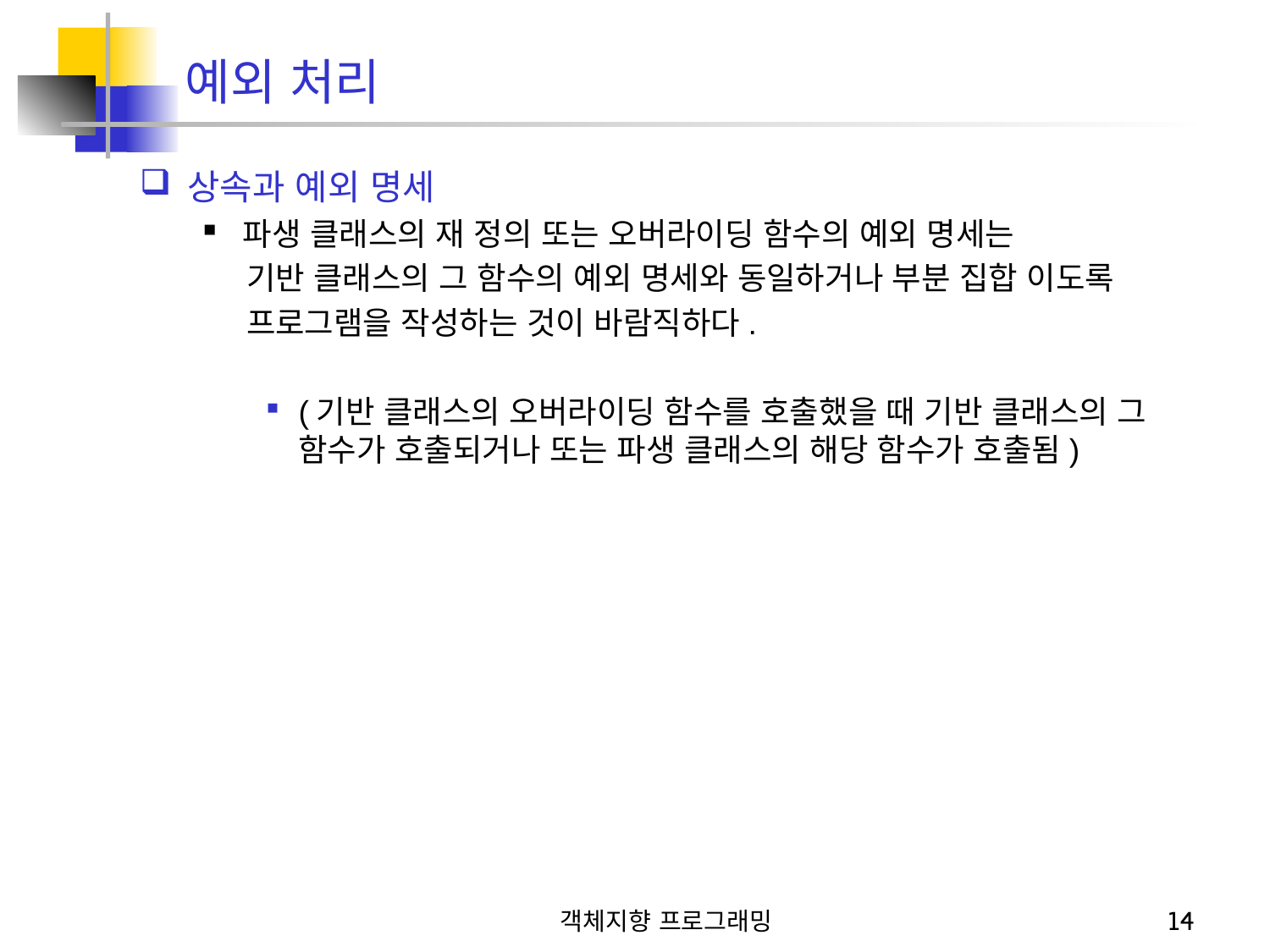

상속과 예외 명세
파생 클래스의 재 정의 또는 오버라이딩 함수의 예외 명세는
    기반 클래스의 그 함수의 예외 명세와 동일하거나 부분 집합 이도록
    프로그램을 작성하는 것이 바람직하다.

(기반 클래스의 오버라이딩 함수를 호출했을 때 기반 클래스의 그 함수가 호출되거나 또는 파생 클래스의 해당 함수가 호출됨)
예외 처리
객체지향 프로그래밍
14